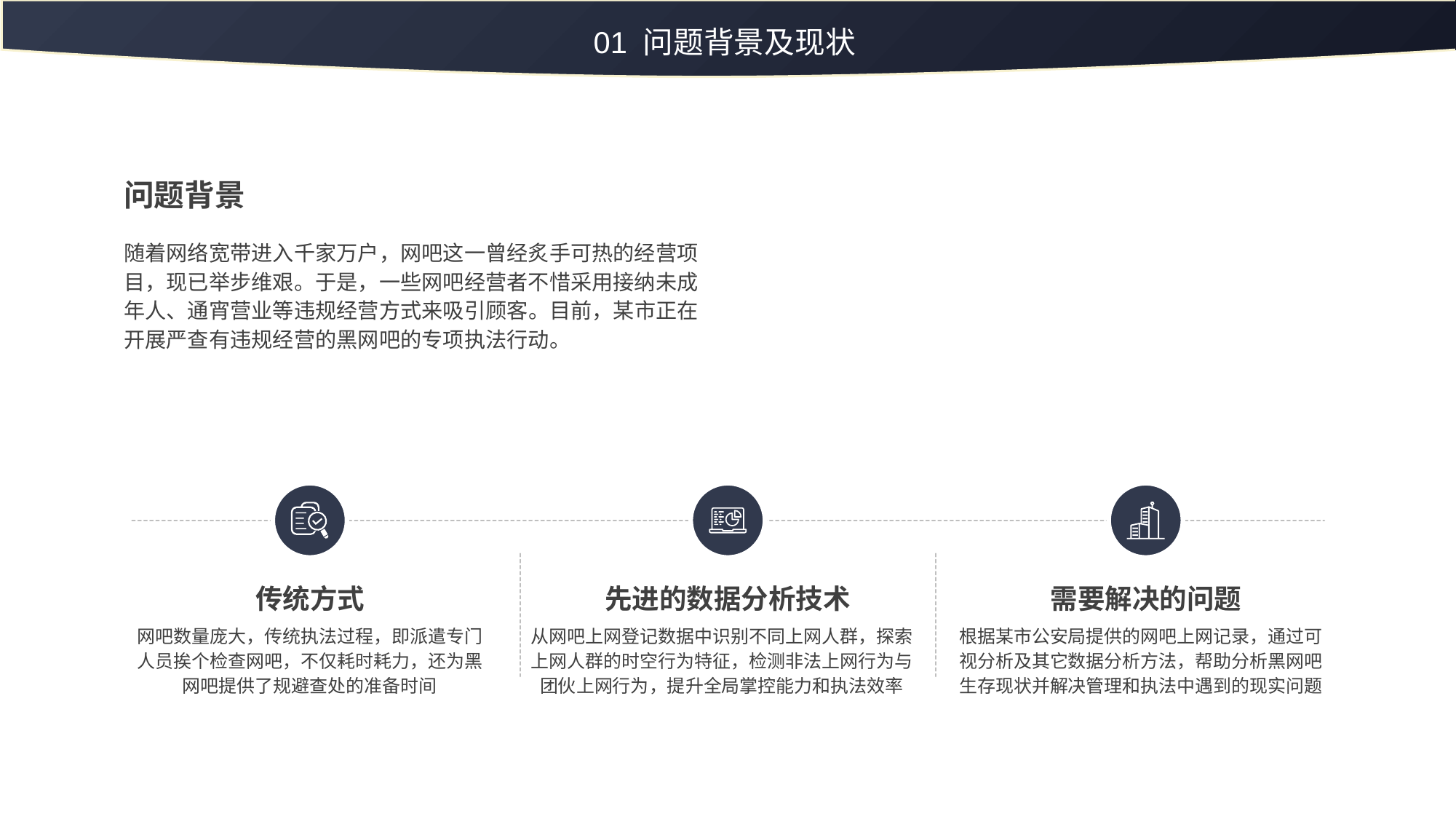

01 问题背景及现状
问题背景
随着网络宽带进入千家万户，网吧这一曾经炙手可热的经营项目，现已举步维艰。于是，一些网吧经营者不惜采用接纳未成年人、通宵营业等违规经营方式来吸引顾客。目前，某市正在开展严查有违规经营的黑网吧的专项执法行动。

传统方式
网吧数量庞大，传统执法过程，即派遣专门人员挨个检查网吧，不仅耗时耗力，还为黑网吧提供了规避查处的准备时间
先进的数据分析技术
从网吧上网登记数据中识别不同上网人群，探索上网人群的时空行为特征，检测非法上网行为与团伙上网行为，提升全局掌控能力和执法效率
需要解决的问题
根据某市公安局提供的网吧上网记录，通过可视分析及其它数据分析方法，帮助分析黑网吧生存现状并解决管理和执法中遇到的现实问题